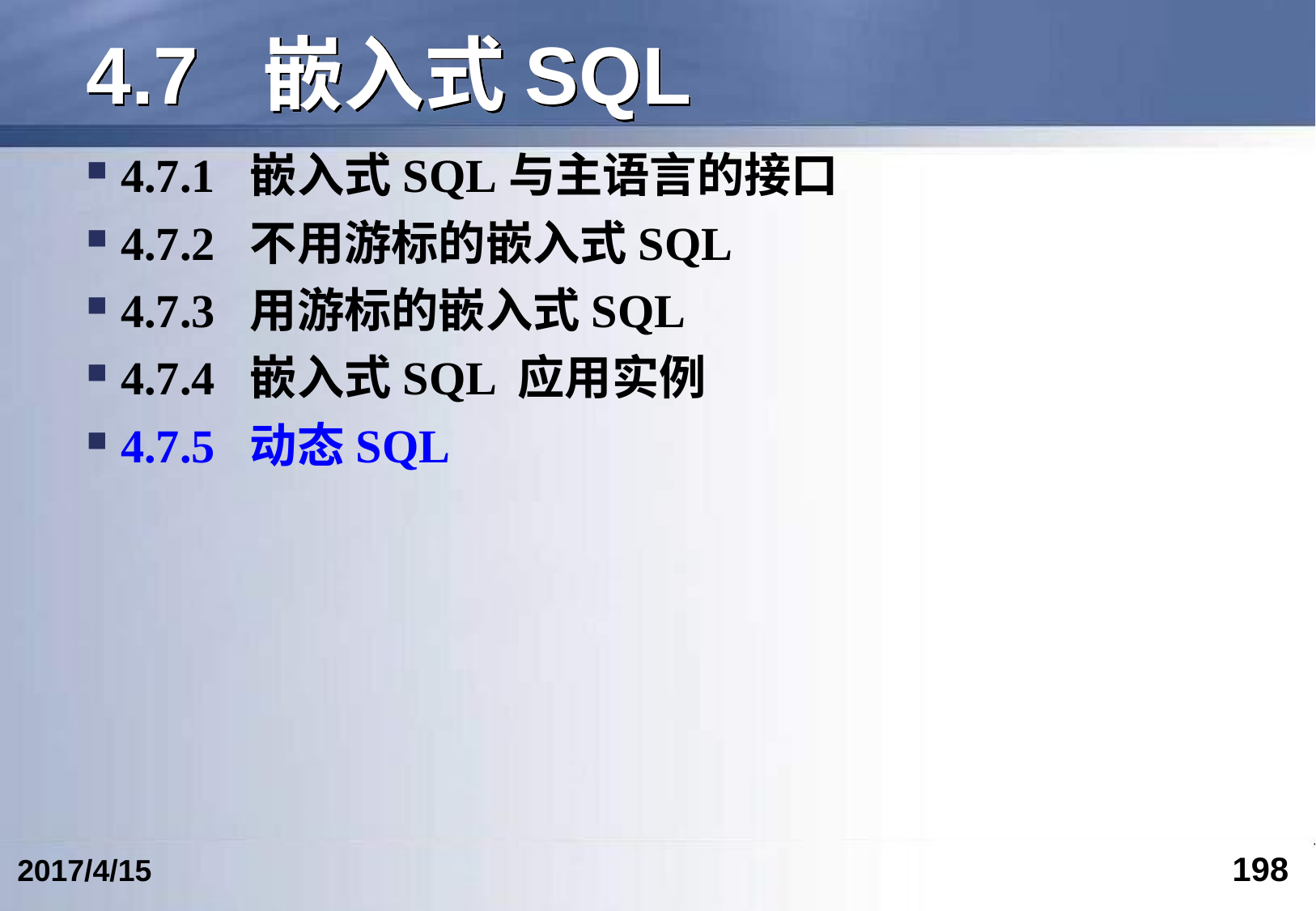

# 4.7  嵌入式SQL
4.7.1  嵌入式SQL与主语言的接口
4.7.2  不用游标的嵌入式SQL
4.7.3  用游标的嵌入式SQL
4.7.4  嵌入式SQL 应用实例
4.7.5  动态SQL
198
2017/4/15